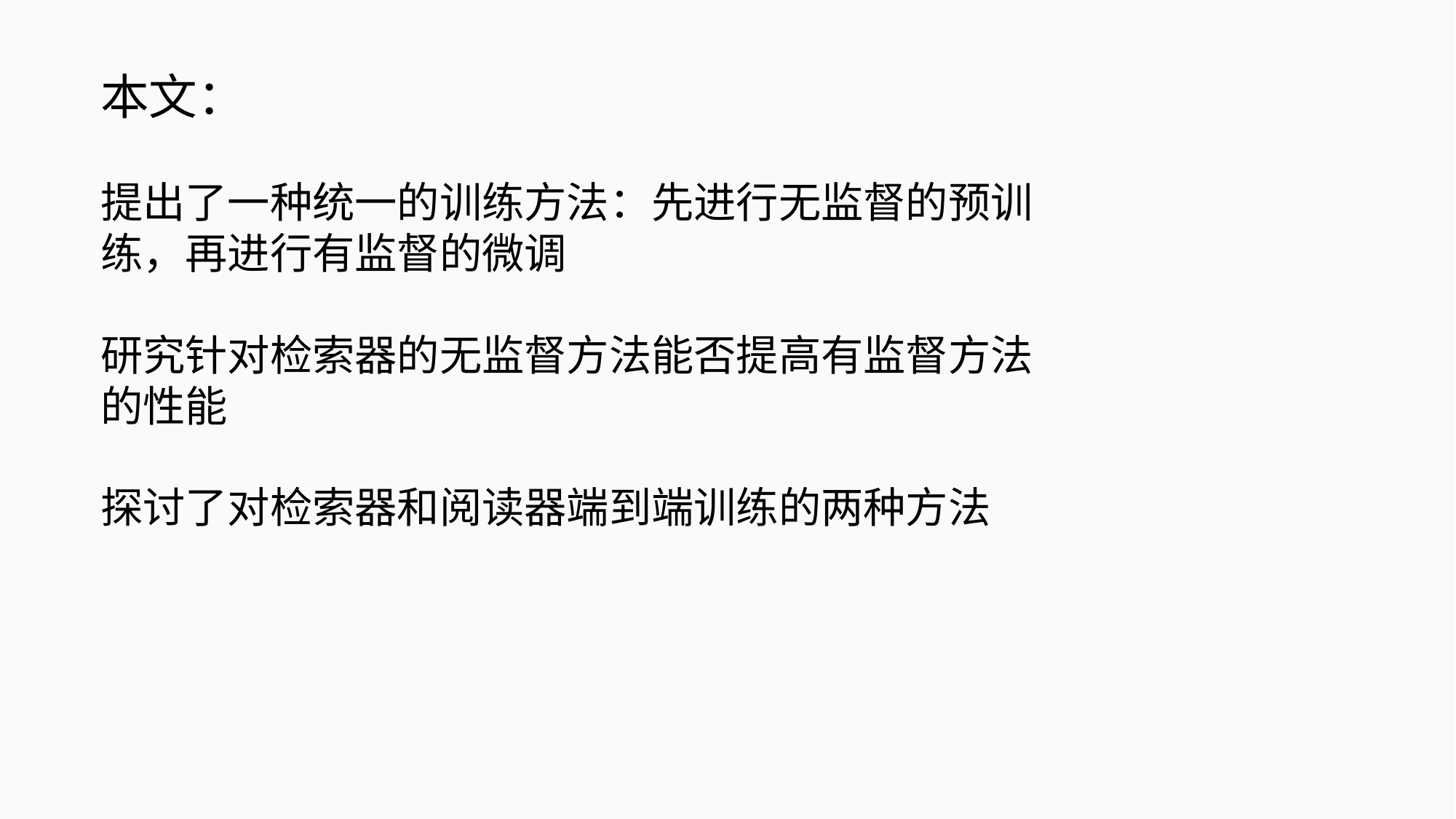

本文：

提出了一种统一的训练方法：先进行无监督的预训练，再进行有监督的微调

研究针对检索器的无监督方法能否提高有监督方法的性能

探讨了对检索器和阅读器端到端训练的两种方法